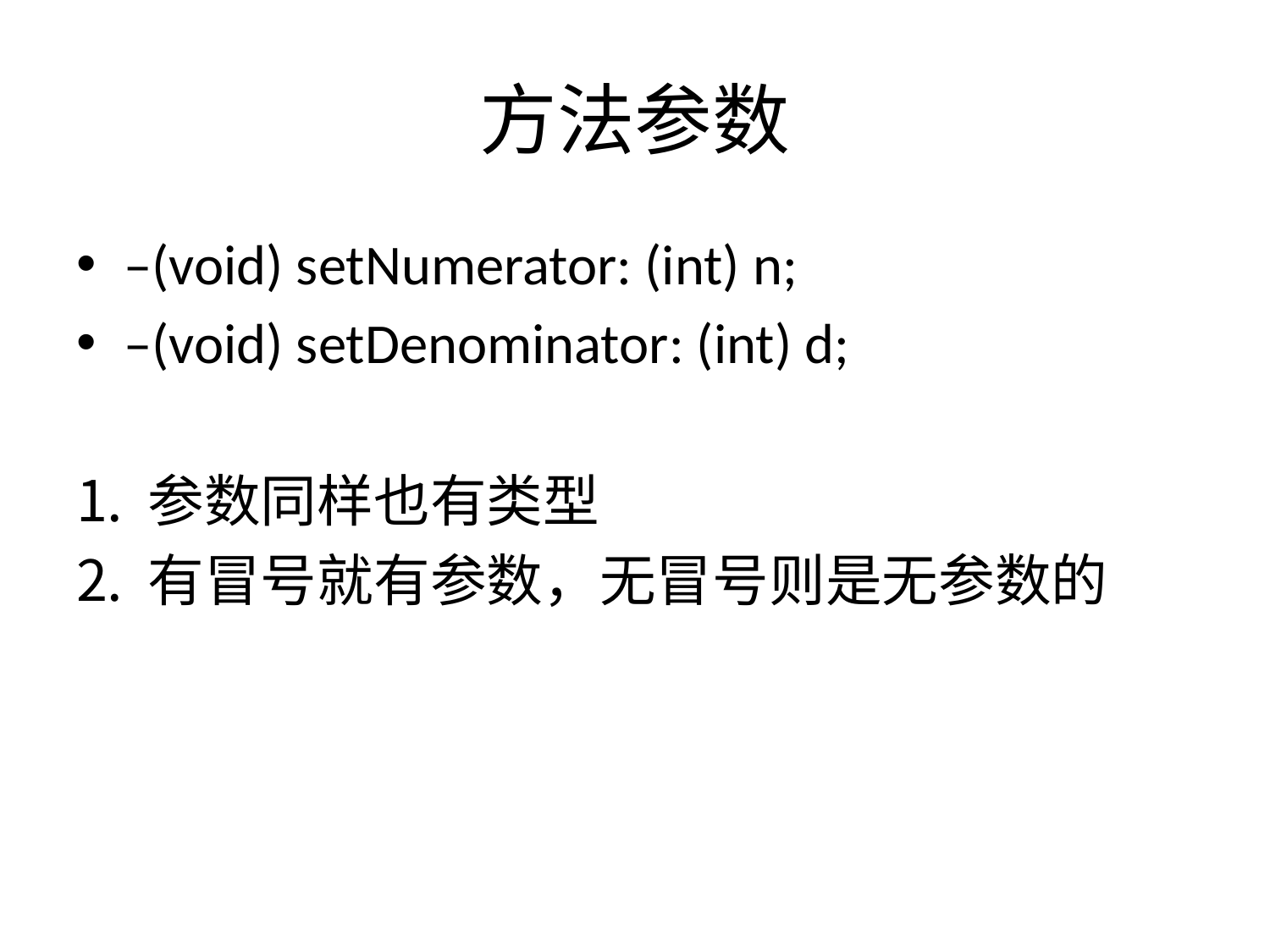

# 方法参数
–(void) setNumerator: (int) n;
–(void) setDenominator: (int) d;

参数同样也有类型
有冒号就有参数，无冒号则是无参数的